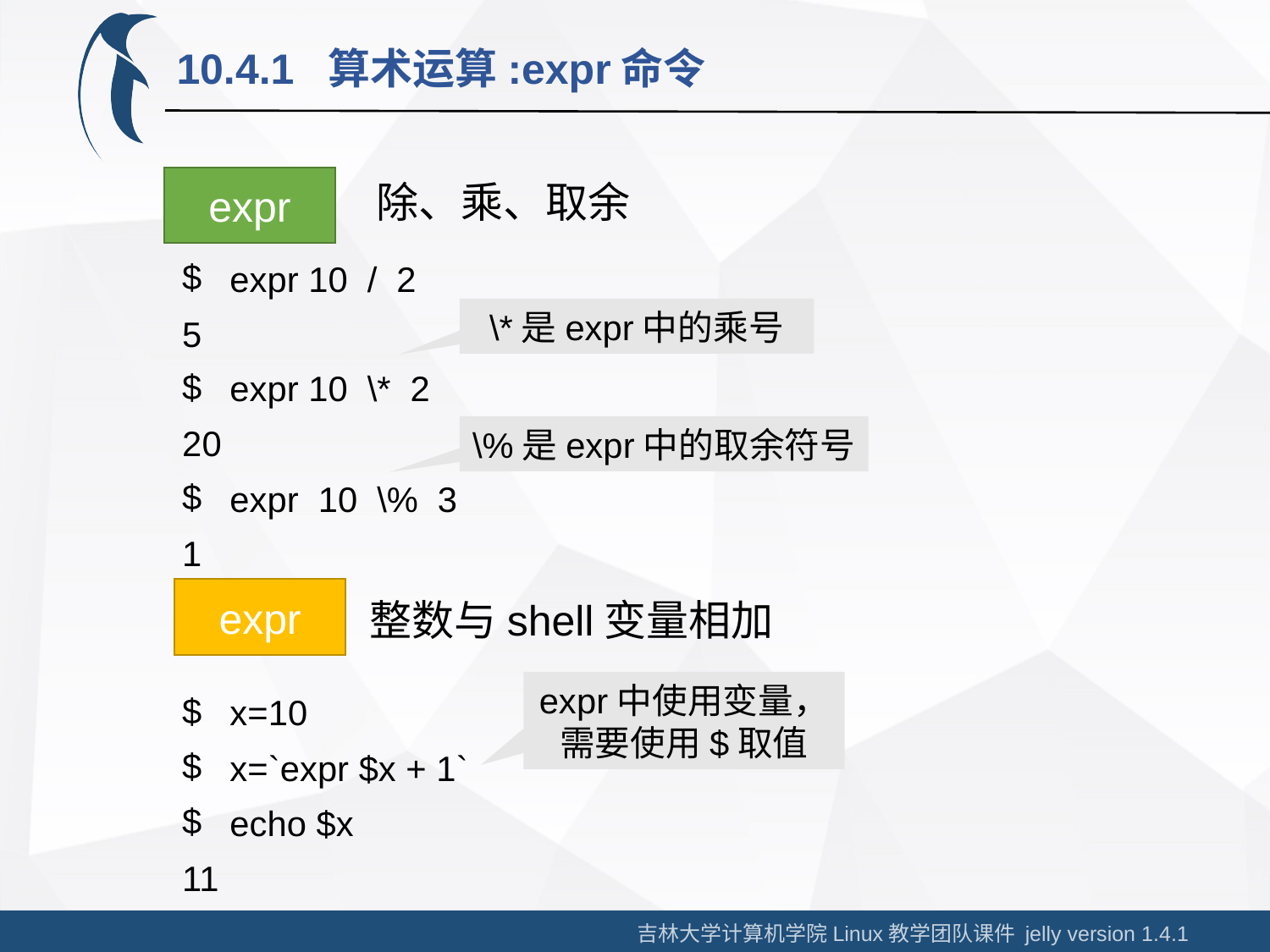

10.4.1  算术运算:expr命令
除、乘、取余
expr
expr 10  /  2
5
expr 10  \*  2
20
expr  10  \%  3
1
\*是expr中的乘号
\%是expr中的取余符号
expr
整数与shell变量相加
x=10
x=`expr $x + 1`
echo $x
11
expr中使用变量，需要使用$取值